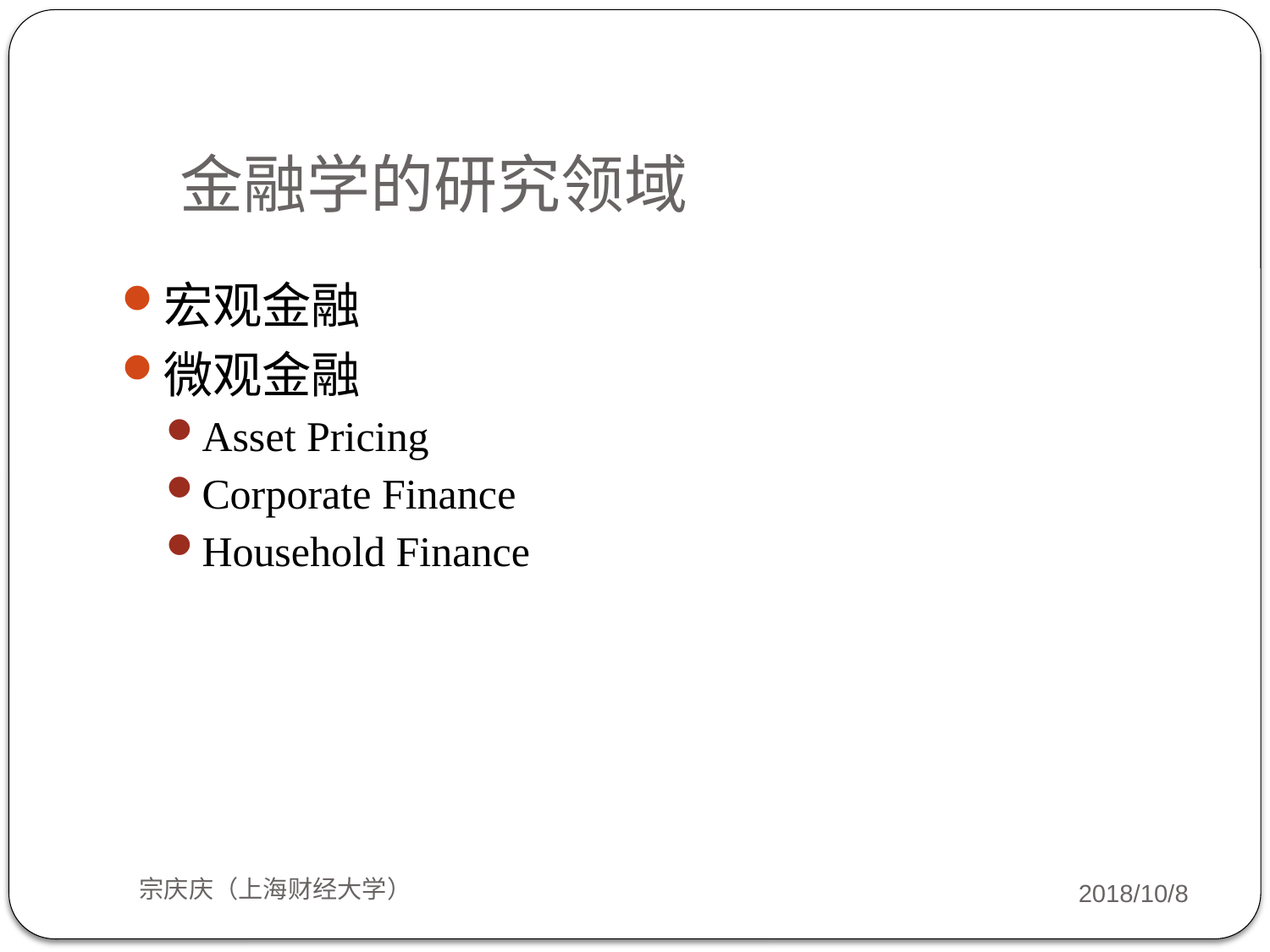

# 金融学的研究领域
宏观金融
微观金融
Asset Pricing
Corporate Finance
Household Finance

宗庆庆（上海财经大学）
2018/10/8